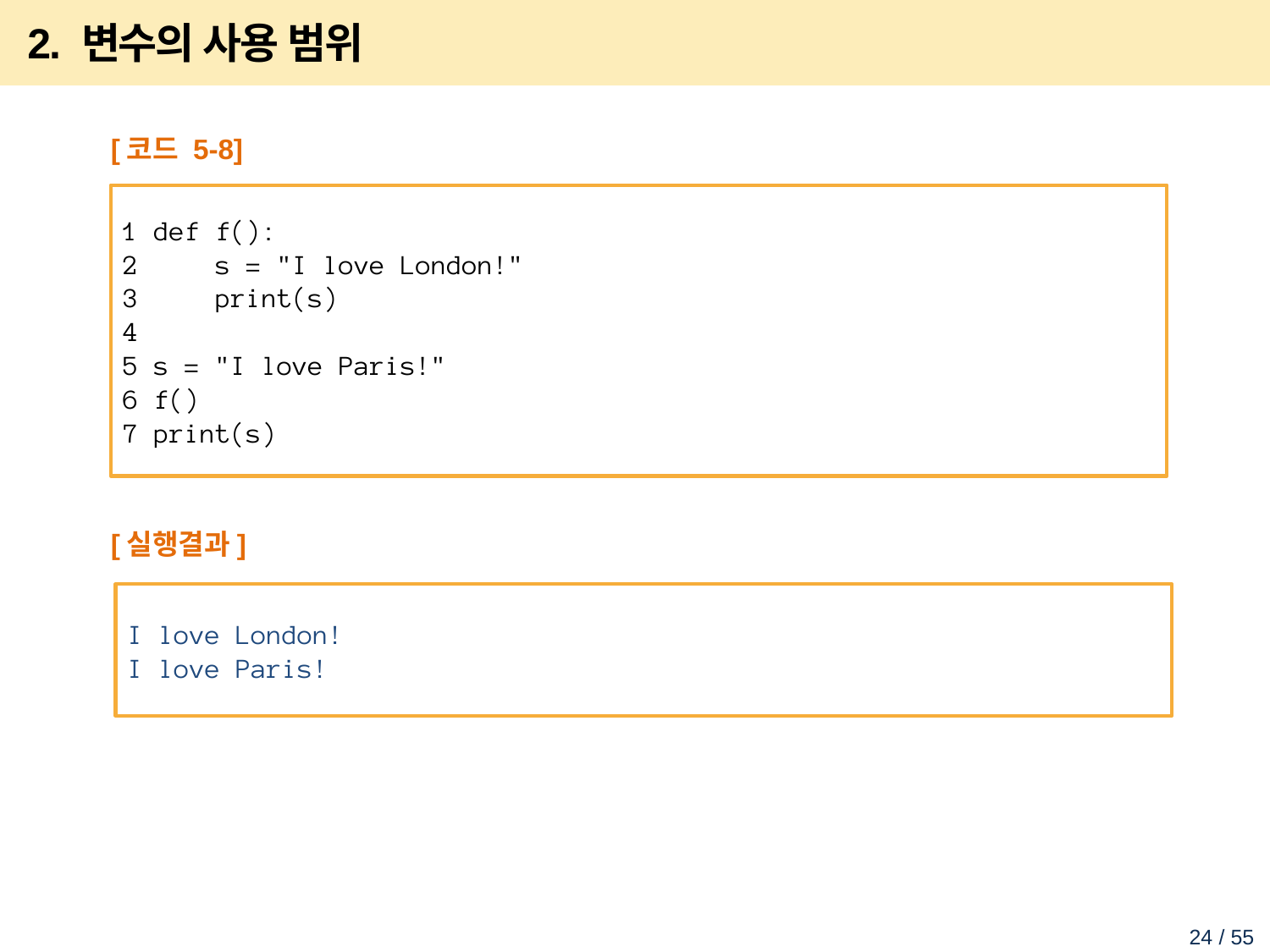

# 2. 변수의 사용 범위

[코드 5-8]
1 def f():
2     s = "I love London!"
3     print(s)
4
5 s = "I love Paris!"
6 f()
7 print(s)
[실행결과]
I love London!
I love Paris!